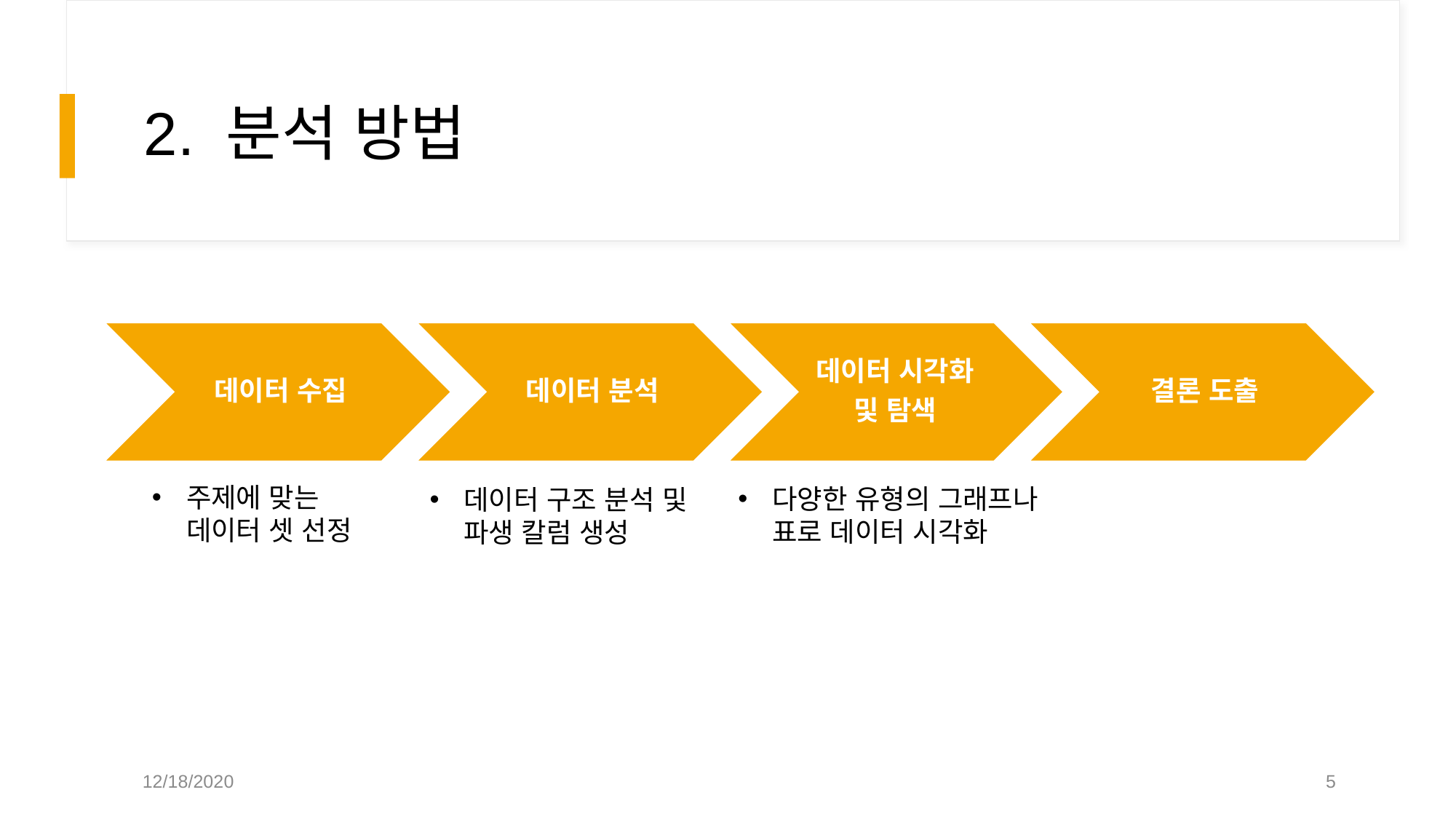

# 2. 분석 방법
데이터 수집
데이터 분석
데이터 시각화
및 탐색
결론 도출
주제에 맞는 데이터 셋 선정
다양한 유형의 그래프나 표로 데이터 시각화
데이터 구조 분석 및 파생 칼럼 생성
12/18/2020
5